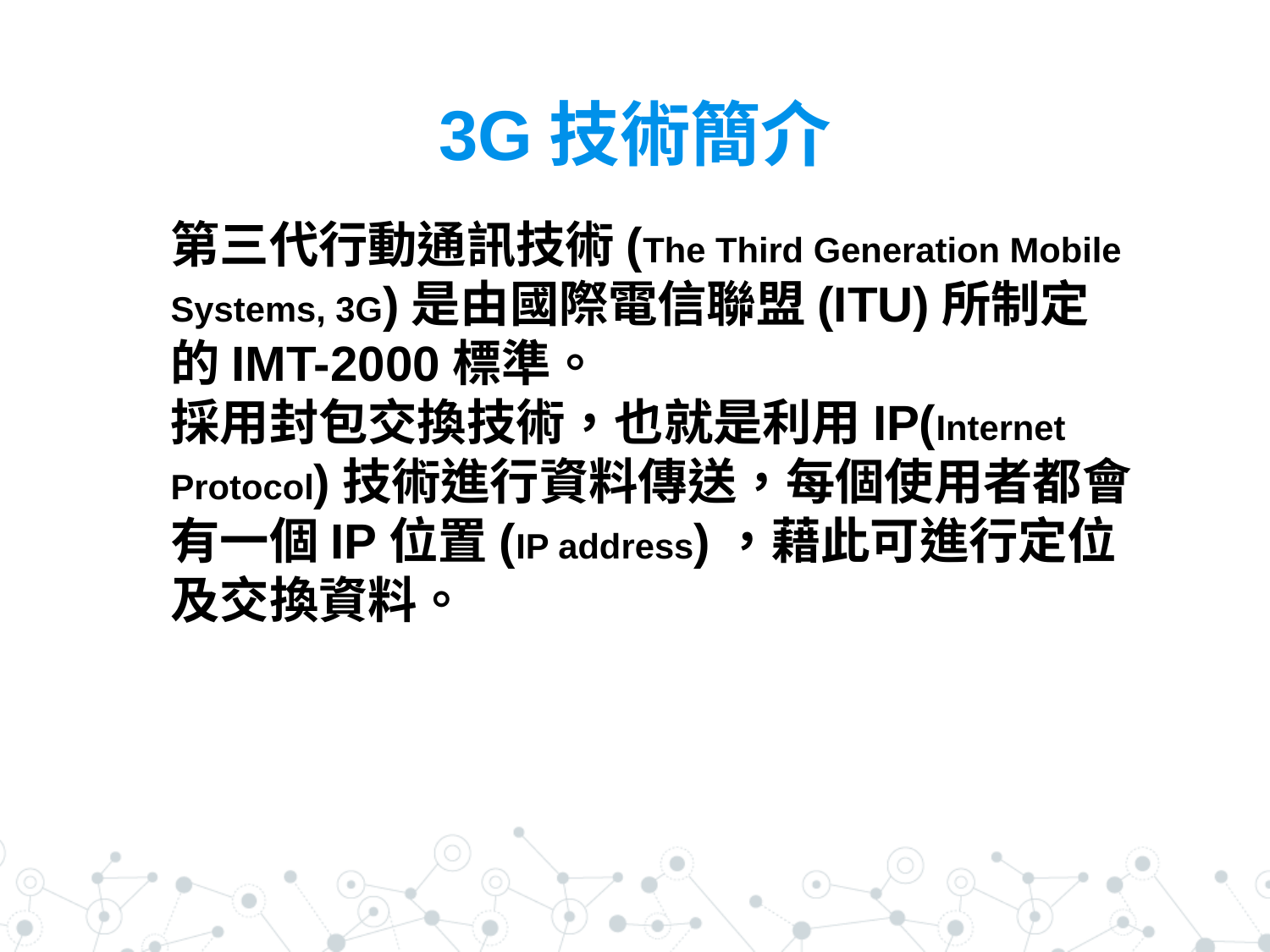

# 3G技術簡介
第三代行動通訊技術(The Third Generation Mobile Systems, 3G)是由國際電信聯盟(ITU)所制定的IMT-2000標準。
採用封包交換技術，也就是利用IP(Internet Protocol)技術進行資料傳送，每個使用者都會有一個IP位置(IP address)，藉此可進行定位及交換資料。